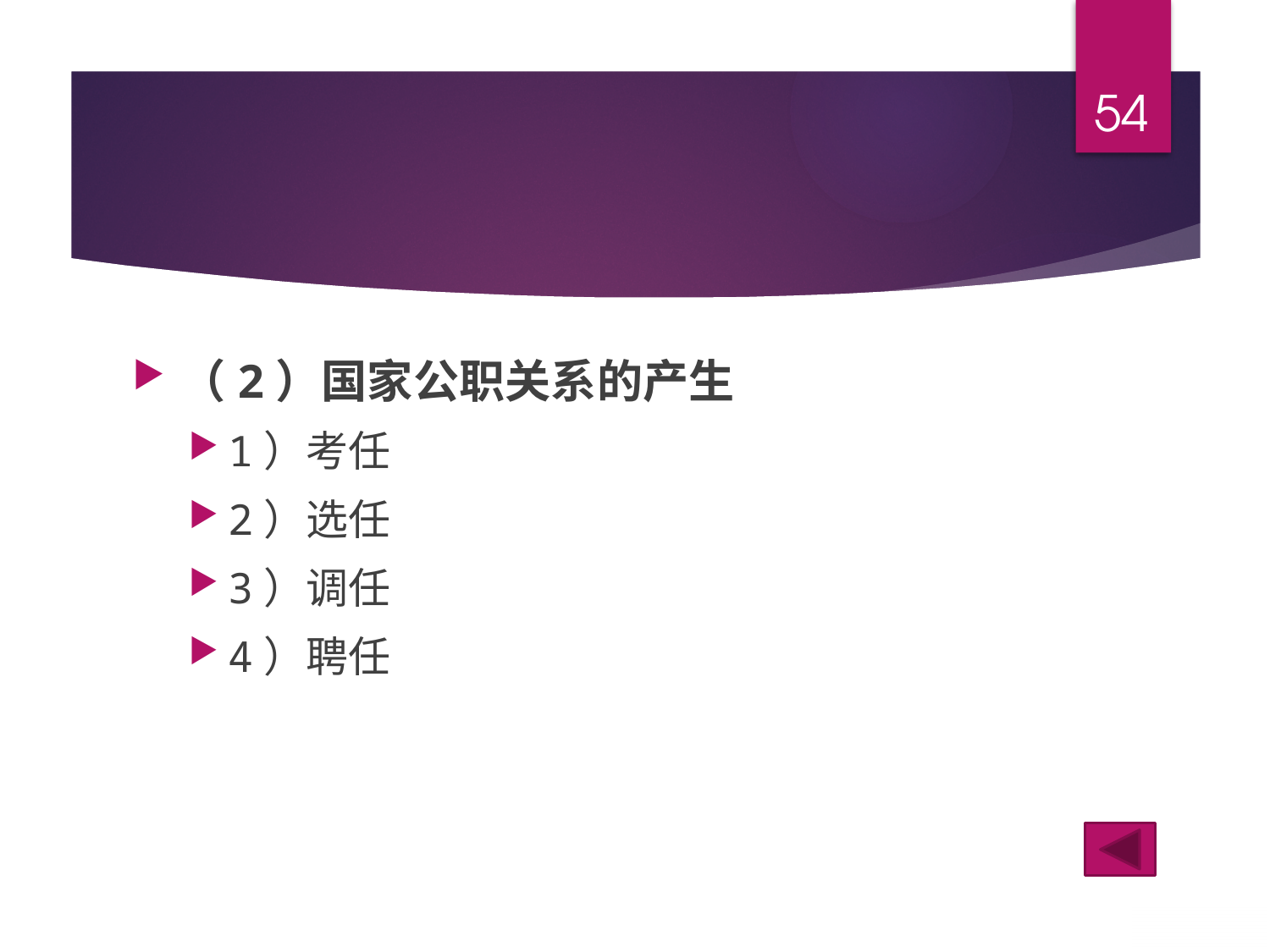

54
#
（2）国家公职关系的产生
1）考任
2）选任
3）调任
4）聘任